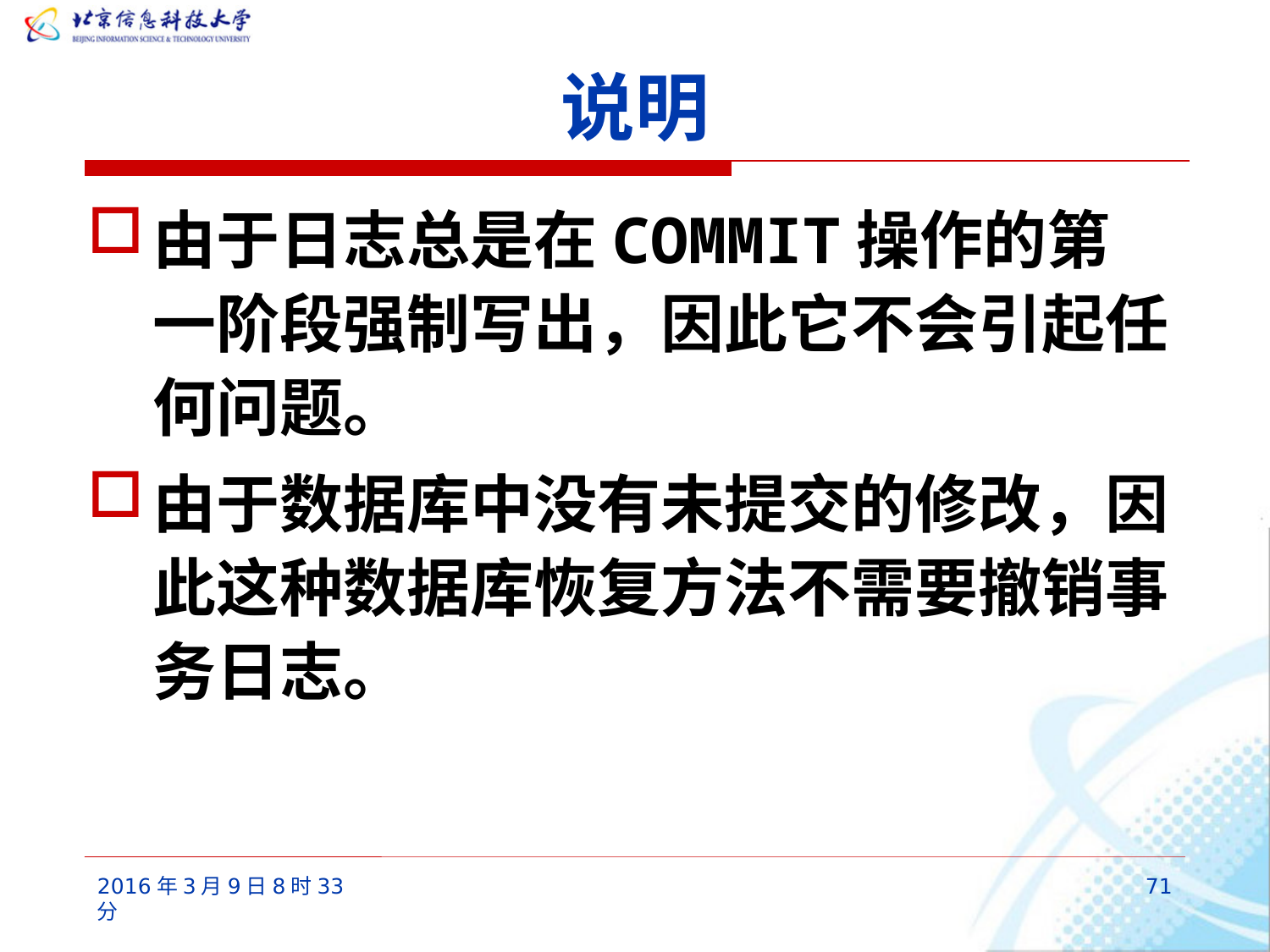

# 说明
由于日志总是在COMMIT操作的第一阶段强制写出，因此它不会引起任何问题。
由于数据库中没有未提交的修改，因此这种数据库恢复方法不需要撤销事务日志。
2016年3月9日8时33分
71